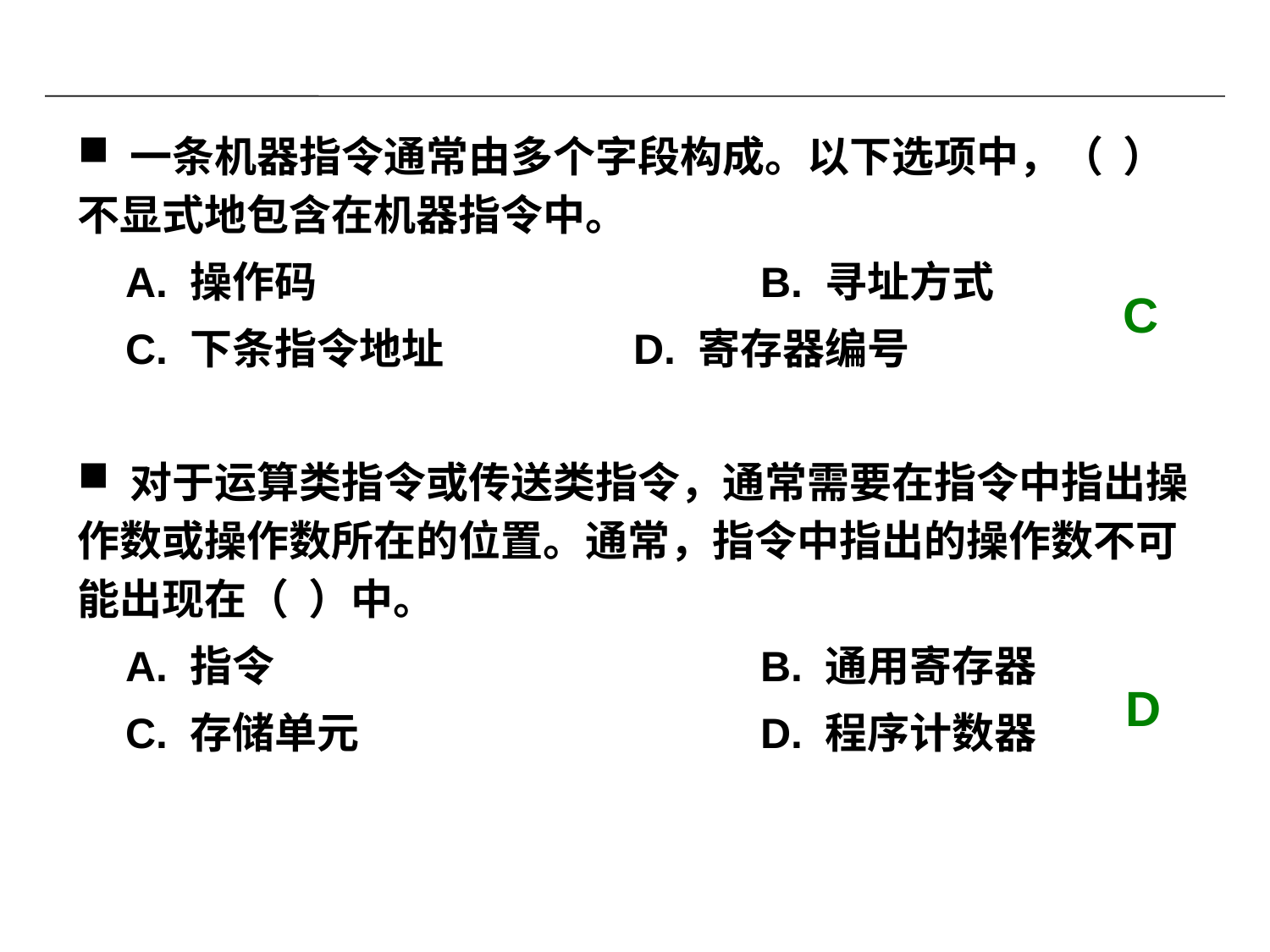

#
 一条机器指令通常由多个字段构成。以下选项中，（  ）不显式地包含在机器指令中。
	A. 操作码  			  	B. 寻址方式
	C. 下条指令地址    		D. 寄存器编号

 对于运算类指令或传送类指令，通常需要在指令中指出操作数或操作数所在的位置。通常，指令中指出的操作数不可能出现在（  ）中。
	A. 指令			 	B. 通用寄存器
	C. 存储单元    			D. 程序计数器

C
D